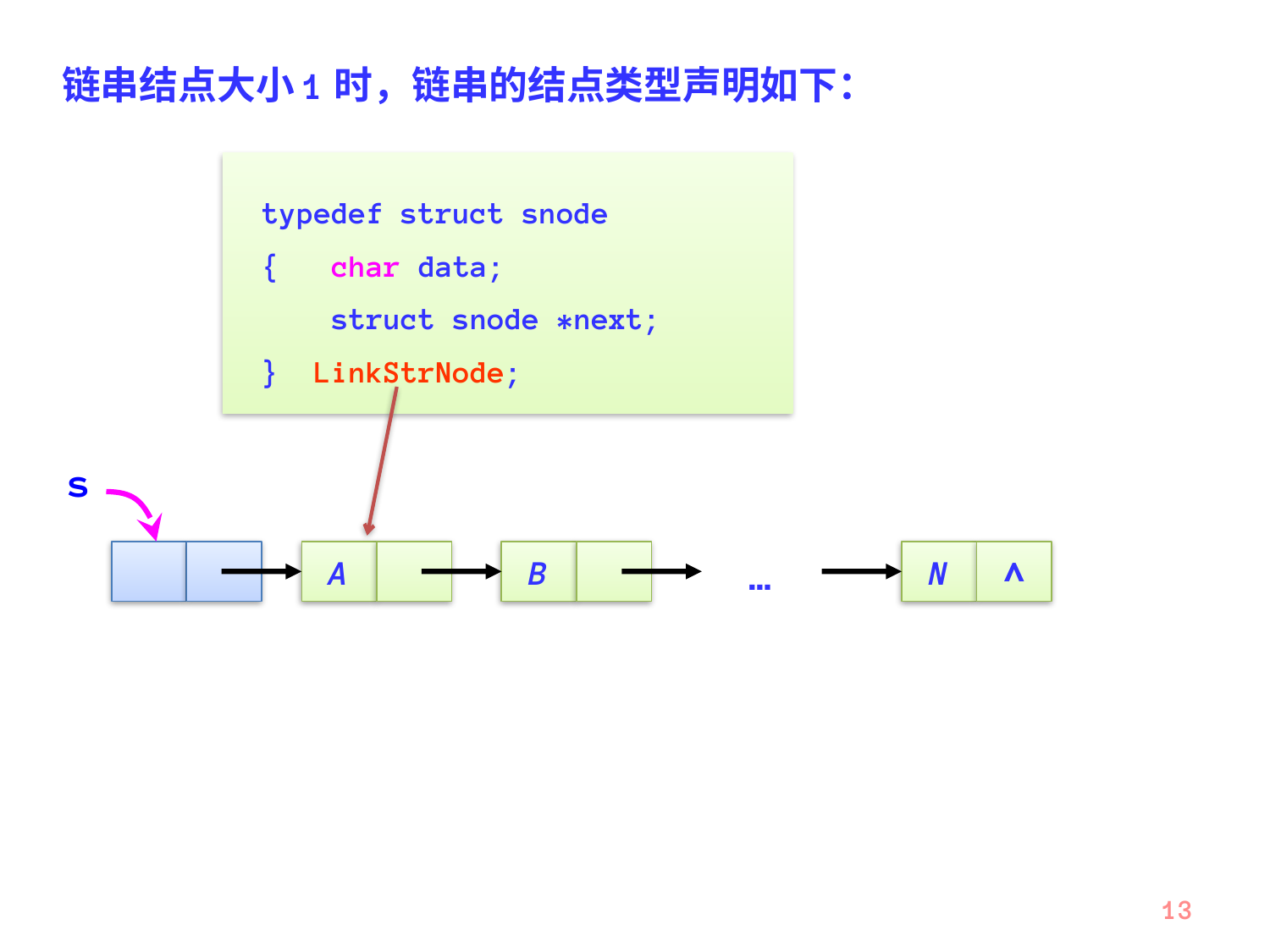

链串结点大小1时，链串的结点类型声明如下：
typedef struct snode
{   char data;
    struct snode *next;
}  LinkStrNode;

s

A

B

…
N
∧

13